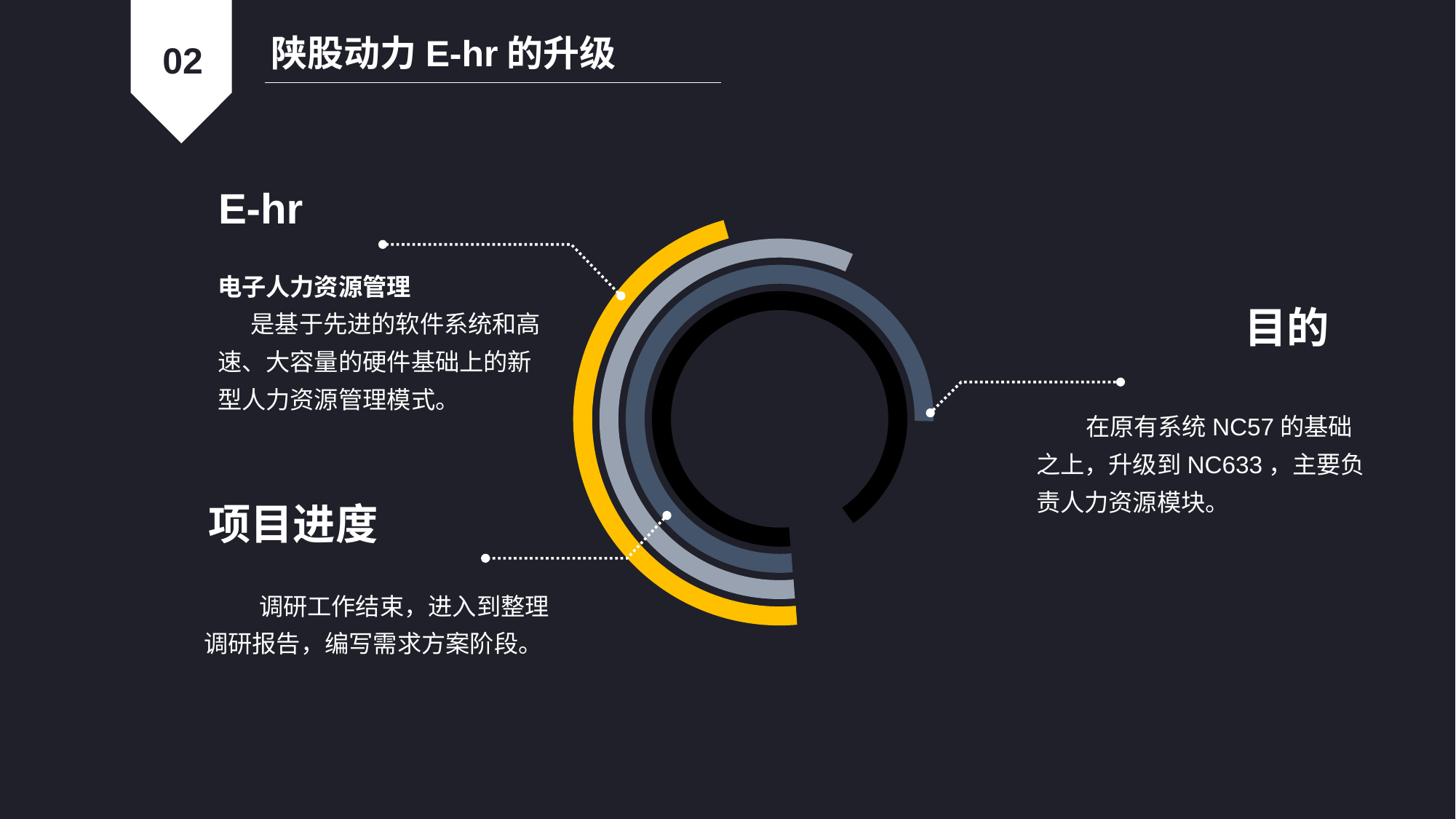

陕股动力E-hr的升级
02

E-hr
电子人力资源管理
     是基于先进的软件系统和高速、大容量的硬件基础上的新型人力资源管理模式。

目的
        在原有系统NC57的基础之上，升级到NC633，主要负责人力资源模块。

项目进度
         调研工作结束，进入到整理调研报告，编写需求方案阶段。